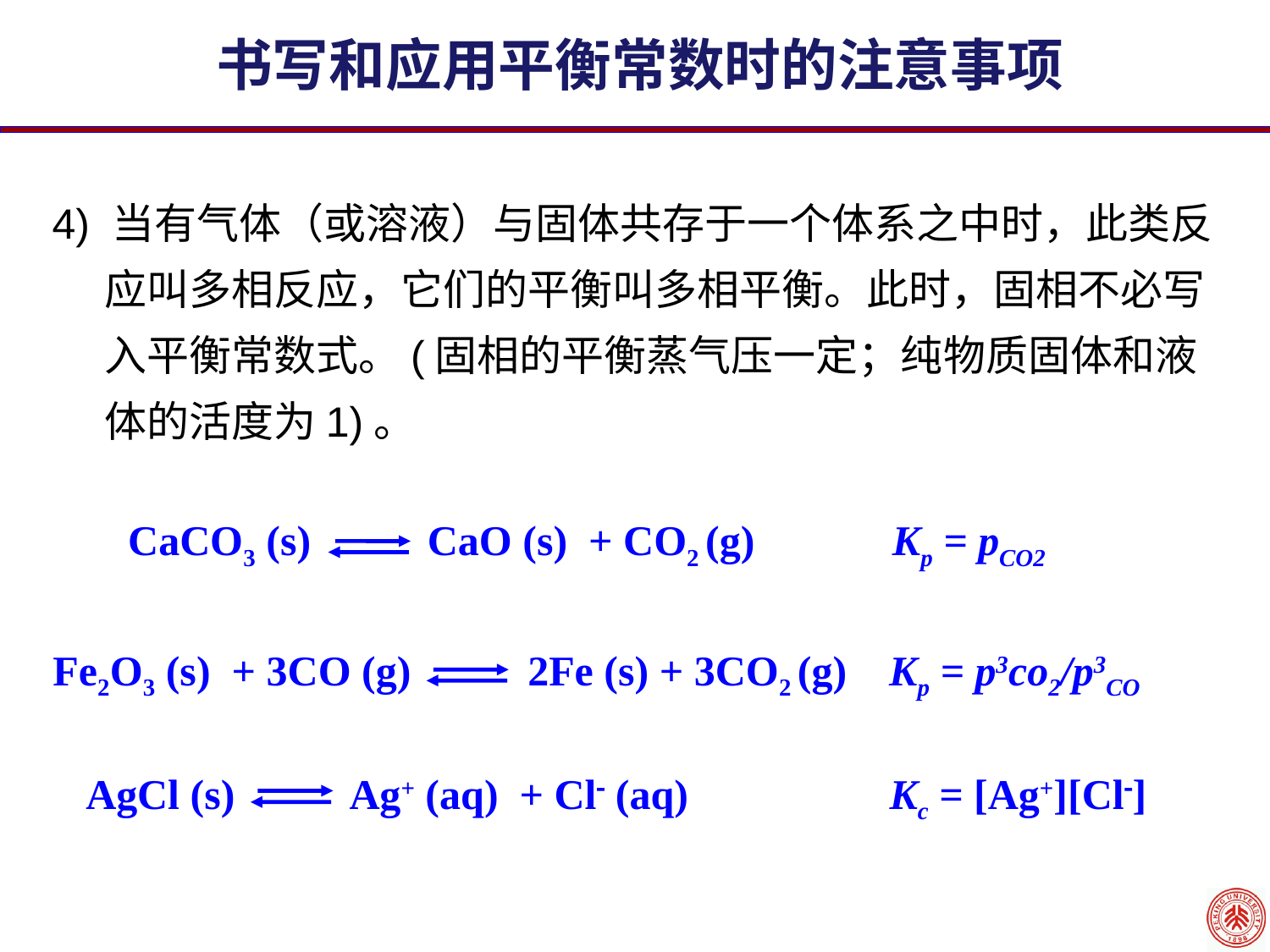

书写和应用平衡常数时的注意事项

4) 当有气体（或溶液）与固体共存于一个体系之中时，此类反应叫多相反应，它们的平衡叫多相平衡。此时，固相不必写入平衡常数式。(固相的平衡蒸气压一定；纯物质固体和液体的活度为1)。
  CaCO3 (s)           CaO (s)  + CO2 (g)             Kp = pCO2

  Fe2O3 (s)  + 3CO (g)           2Fe (s) + 3CO2 (g)    Kp = p3co2/p3CO

AgCl (s)           Ag+ (aq)  + Cl− (aq)                   Kc = [Ag+][Cl−]